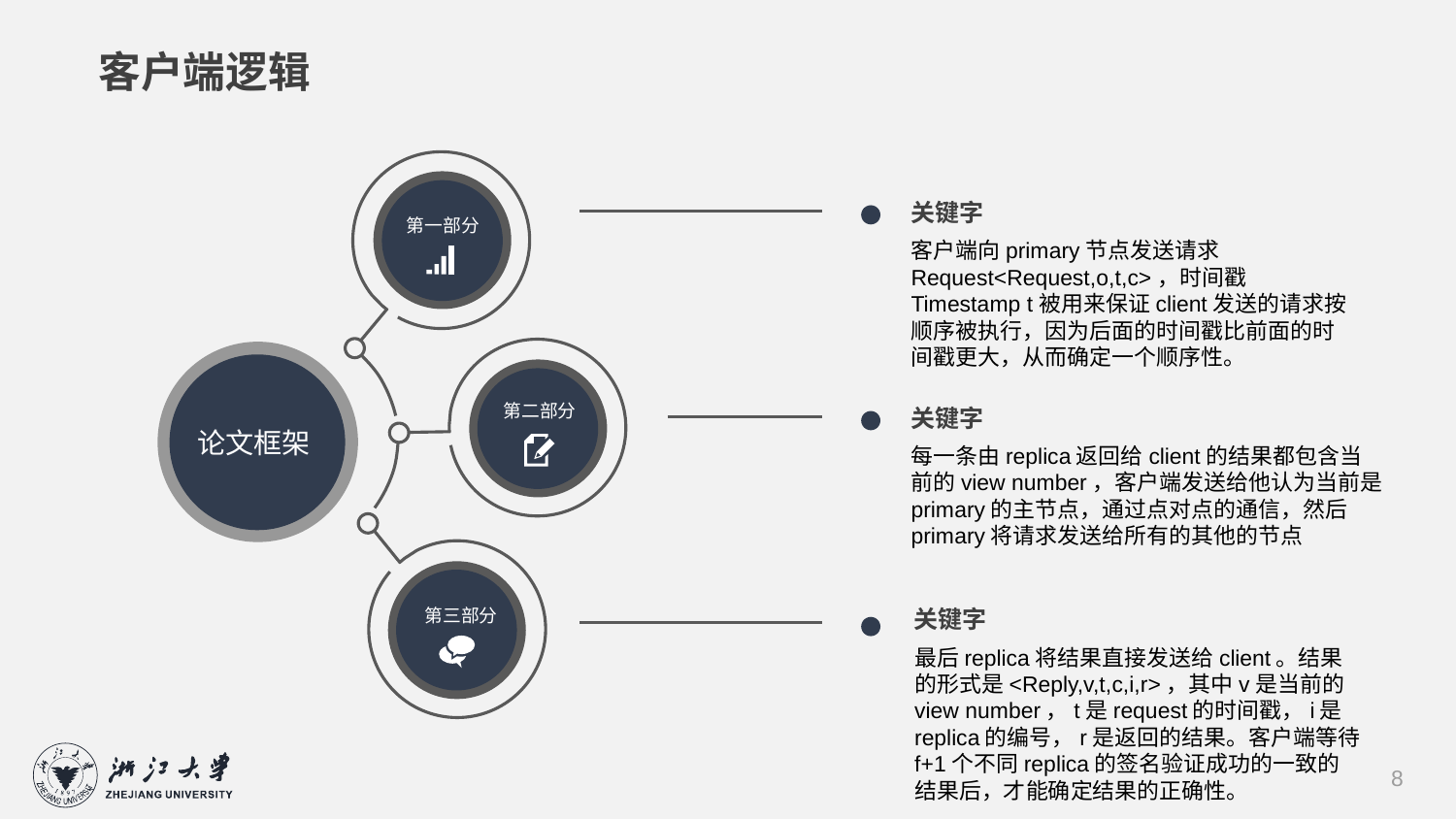

客户端逻辑

关键字
第一部分

客户端向primary节点发送请求Request<Request,o,t,c>，时间戳Timestamp t被用来保证client发送的请求按顺序被执行，因为后面的时间戳比前面的时间戳更大，从而确定一个顺序性。

第二部分
关键字

论文框架

每一条由replica返回给client的结果都包含当前的view number，客户端发送给他认为当前是primary的主节点，通过点对点的通信，然后primary将请求发送给所有的其他的节点

第三部分
关键字

最后replica将结果直接发送给client。结果的形式是<Reply,v,t,c,i,r>，其中v是当前的view number，t是request的时间戳，i是replica的编号，r是返回的结果。客户端等待f+1个不同replica的签名验证成功的一致的结果后，才能确定结果的正确性。
8